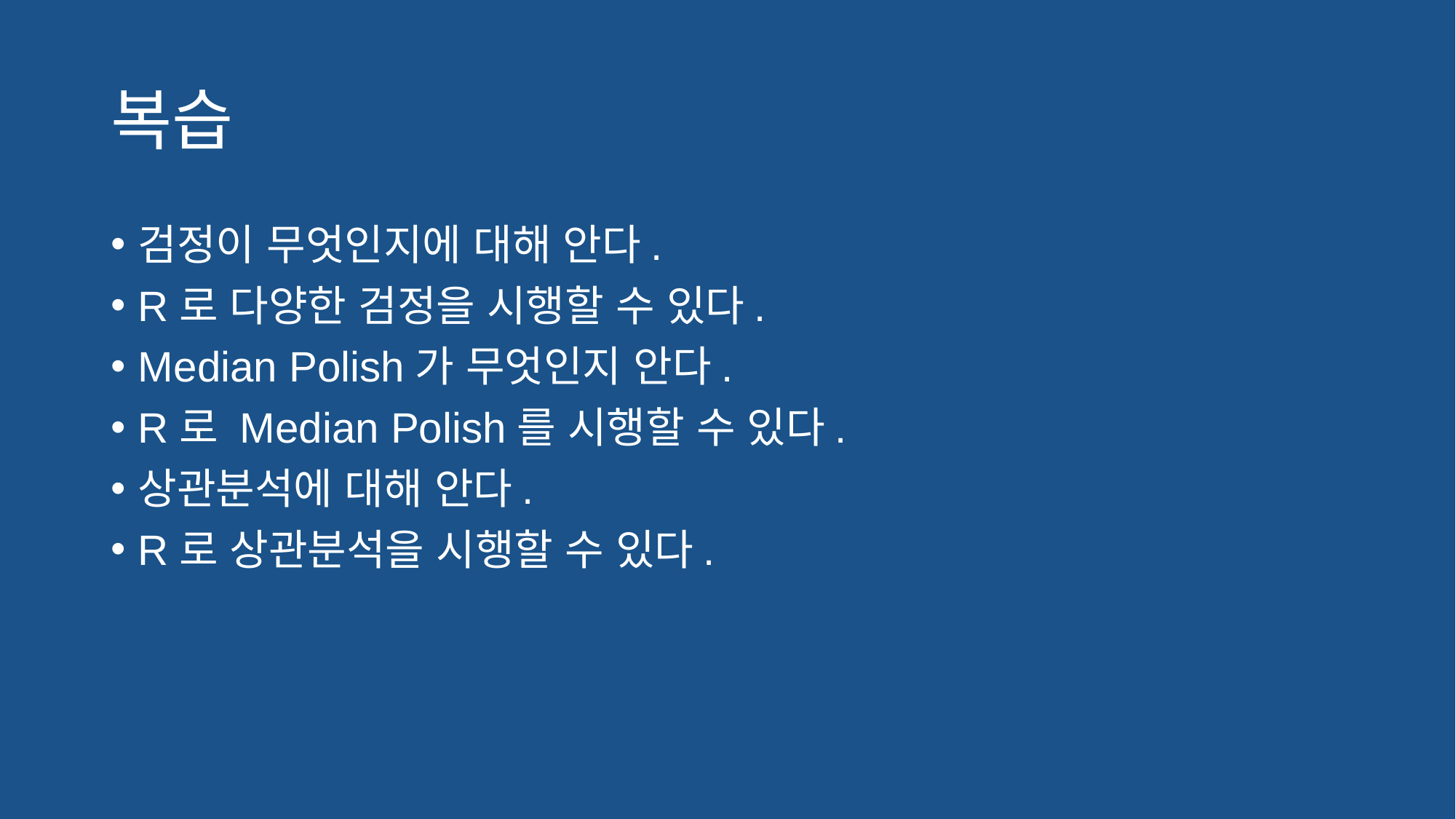

# 복습
검정이 무엇인지에 대해 안다.
R로 다양한 검정을 시행할 수 있다.
Median Polish가 무엇인지 안다.
R로 Median Polish를 시행할 수 있다.
상관분석에 대해 안다.
R로 상관분석을 시행할 수 있다.